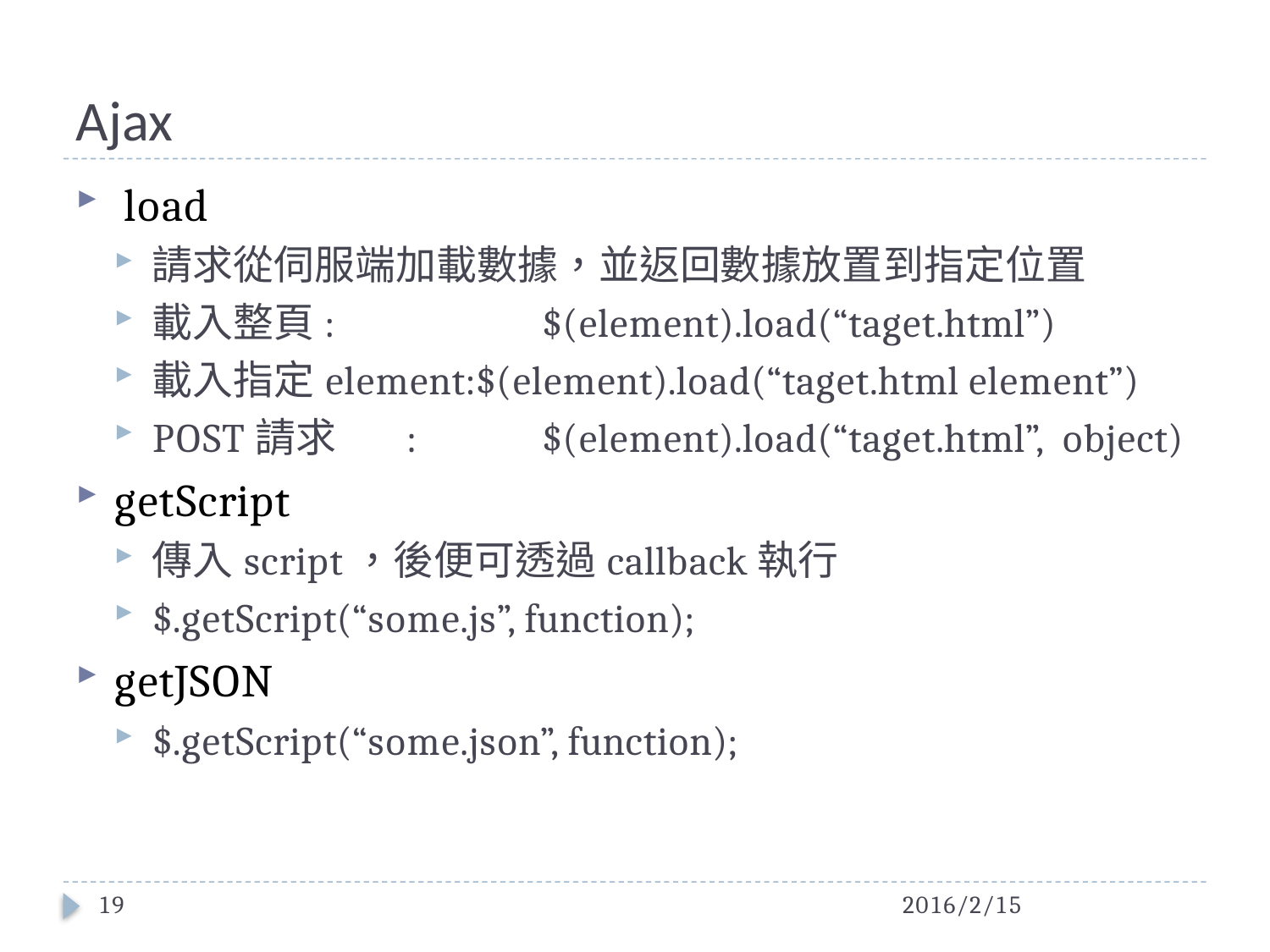

# Ajax
 load
請求從伺服端加載數據，並返回數據放置到指定位置
載入整頁:		 $(element).load(“taget.html”)
載入指定element:$(element).load(“taget.html element”)
POST請求	:	 $(element).load(“taget.html”,  object)
getScript
傳入script，後便可透過callback執行
$.getScript(“some.js”, function);
getJSON
$.getScript(“some.json”, function);

19
2016/2/15